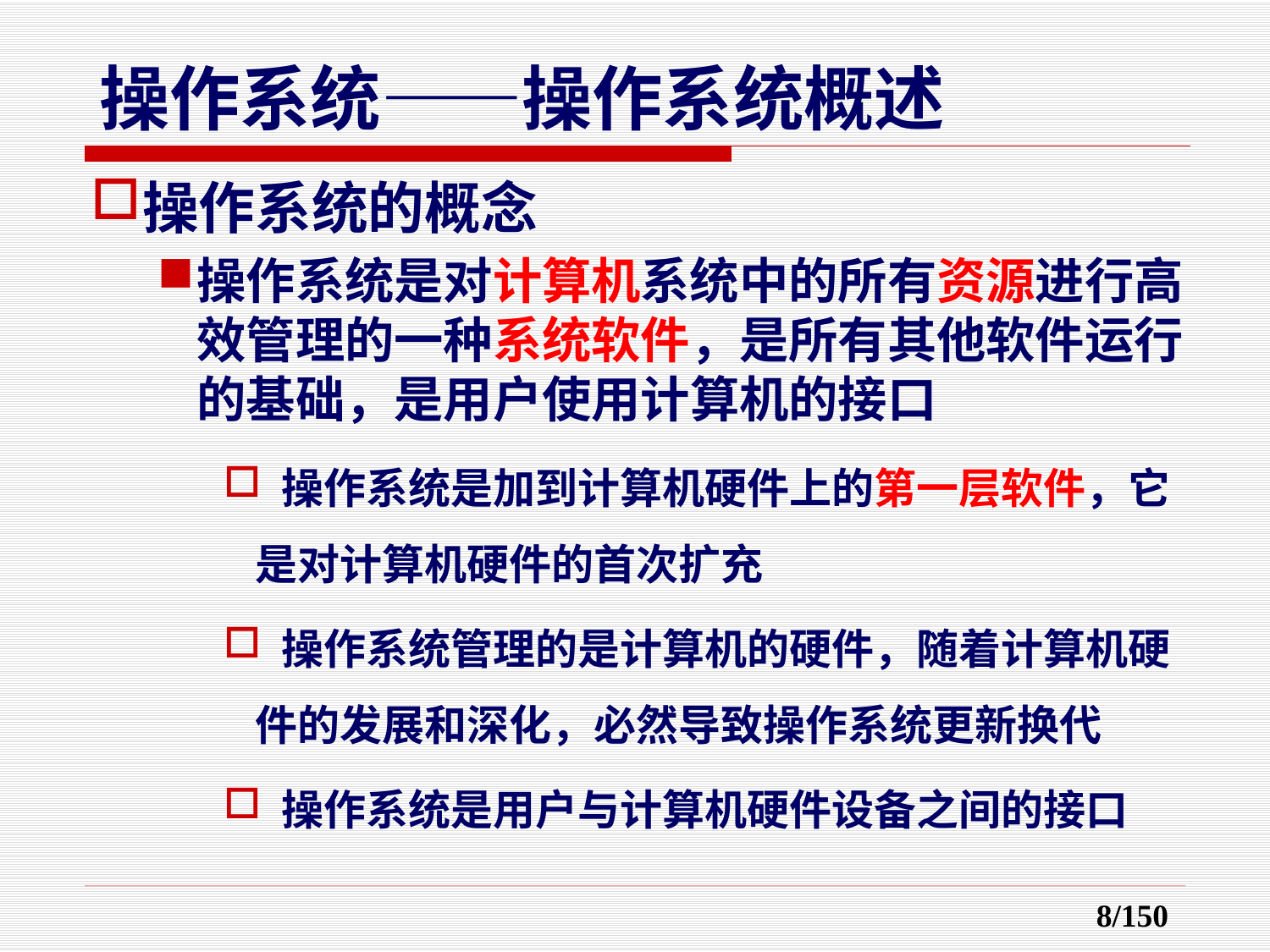

操作系统的概念
操作系统是对计算机系统中的所有资源进行高效管理的一种系统软件，是所有其他软件运行的基础，是用户使用计算机的接口
 操作系统是加到计算机硬件上的第一层软件，它是对计算机硬件的首次扩充
 操作系统管理的是计算机的硬件，随着计算机硬件的发展和深化，必然导致操作系统更新换代
 操作系统是用户与计算机硬件设备之间的接口